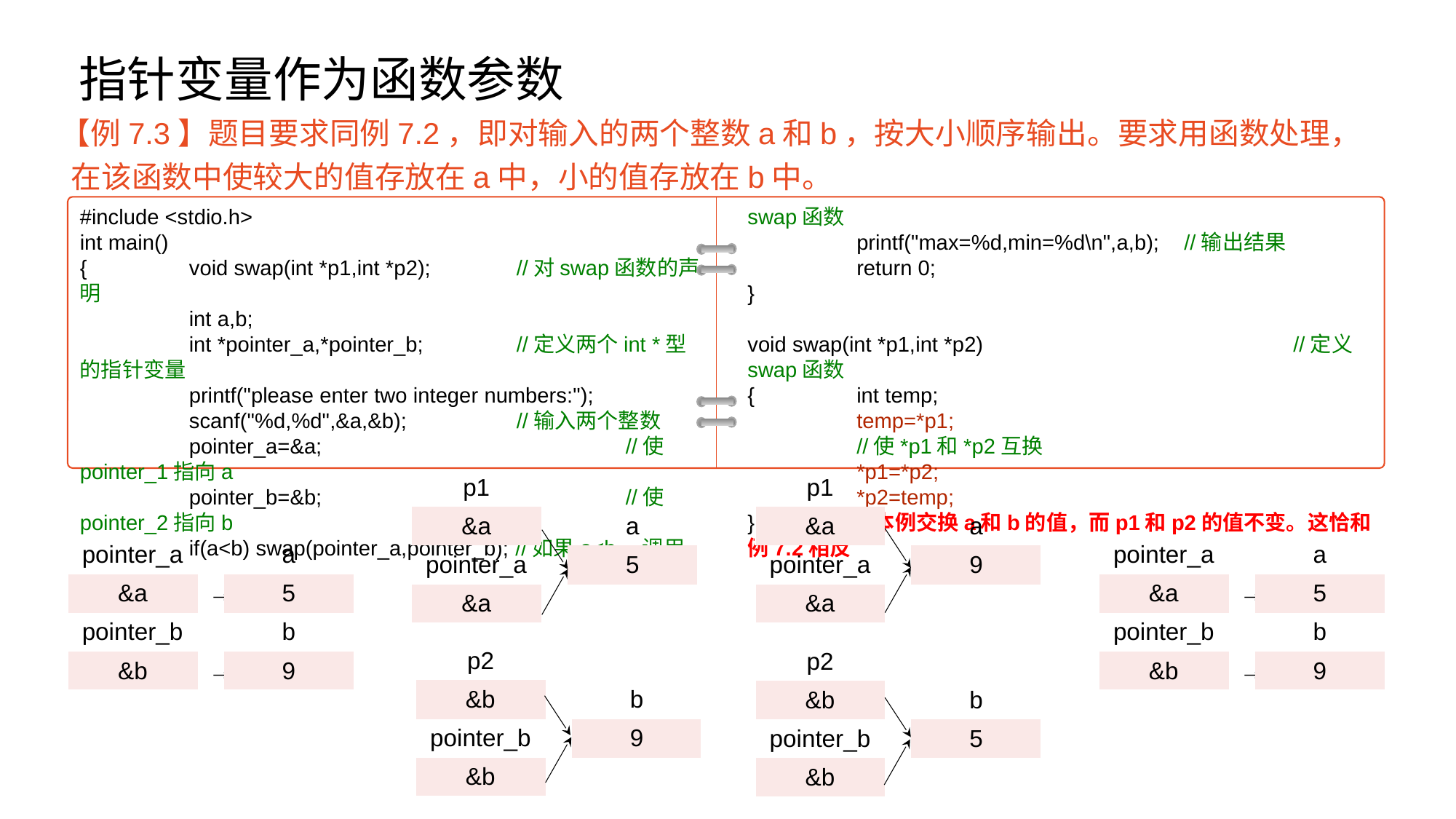

# 指针变量作为函数参数
【例7.3】题目要求同例7.2，即对输入的两个整数a和b，按大小顺序输出。要求用函数处理，在该函数中使较大的值存放在a中，小的值存放在b中。
#include <stdio.h>
int main()
{	void swap(int *p1,int *p2);	//对swap函数的声明
	int a,b;
	int *pointer_a,*pointer_b;	//定义两个int *型的指针变量
	printf("please enter two integer numbers:");
	scanf("%d,%d",&a,&b);		//输入两个整数
	pointer_a=&a;			//使pointer_1指向a
	pointer_b=&b;			//使pointer_2指向b
	if(a<b) swap(pointer_a,pointer_b); //如果a<b，调用swap函数
	printf("max=%d,min=%d\n",a,b); 	//输出结果
	return 0;
}

void swap(int *p1,int *p2)			//定义swap函数
{	int temp;
	temp=*p1;					//使*p1和*p2互换
	*p1=*p2;
	*p2=temp;
}	//本例交换a和b的值，而p1和p2的值不变。这恰和例7.2相反

| p1 |  |  |
| --- | --- | --- |
| &a |  | a |
| pointer\_a |  | 5 |
| &a |  |  |
| p1 |  |  |
| --- | --- | --- |
| &a |  | a |
| pointer\_a |  | 9 |
| &a |  |  |
| pointer\_a |  | a |
| --- | --- | --- |
| &a | → | 5 |
| pointer\_b |  | b |
| &b | → | 9 |
| pointer\_a |  | a |
| --- | --- | --- |
| &a | → | 5 |
| pointer\_b |  | b |
| &b | → | 9 |
| p2 |  |  |
| --- | --- | --- |
| &b |  | b |
| pointer\_b |  | 9 |
| &b |  |  |
| p2 |  |  |
| --- | --- | --- |
| &b |  | b |
| pointer\_b |  | 5 |
| &b |  |  |